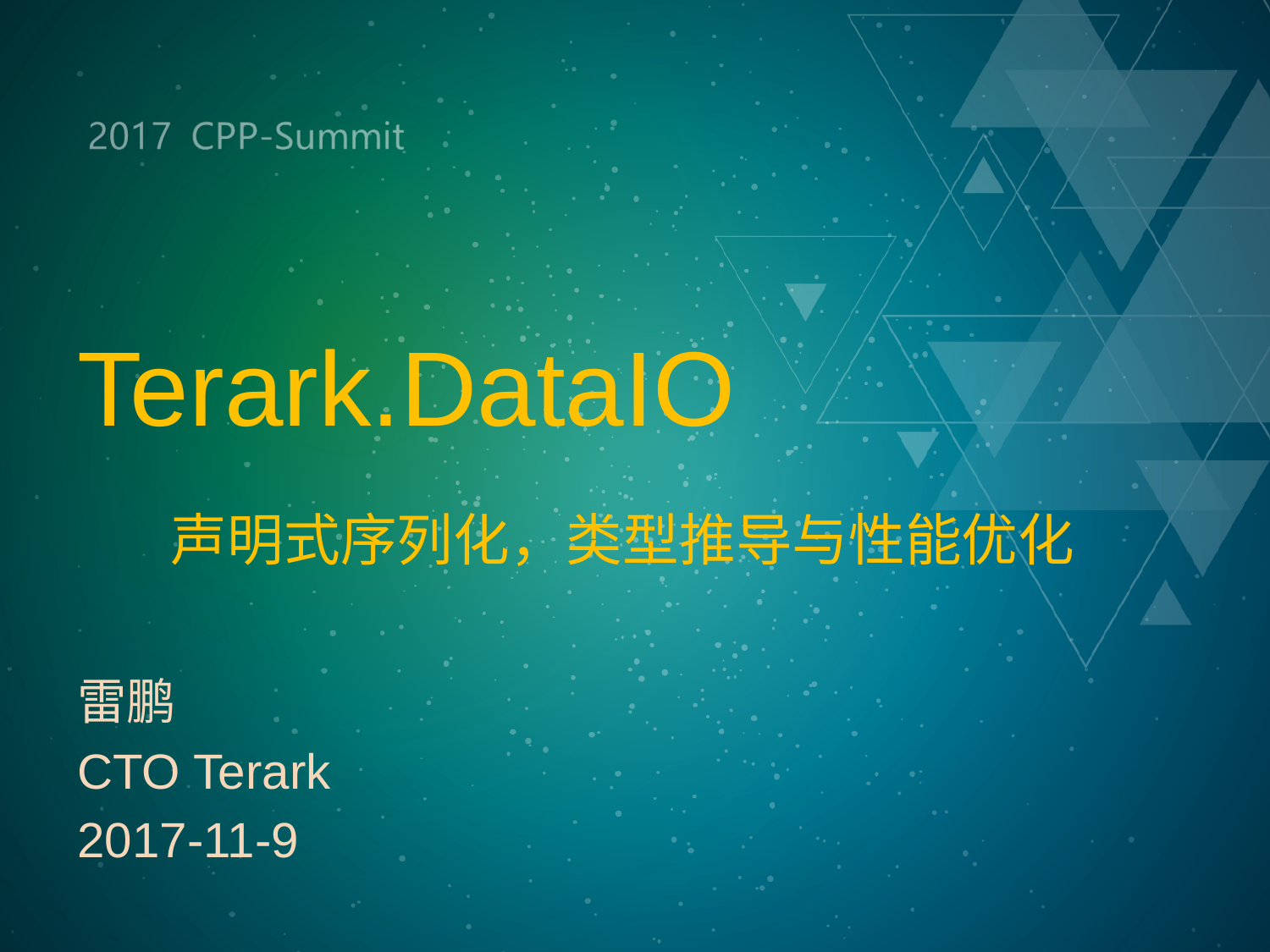

# Terark.DataIO
声明式序列化，类型推导与性能优化
雷鹏
CTO Terark
2017-11-9